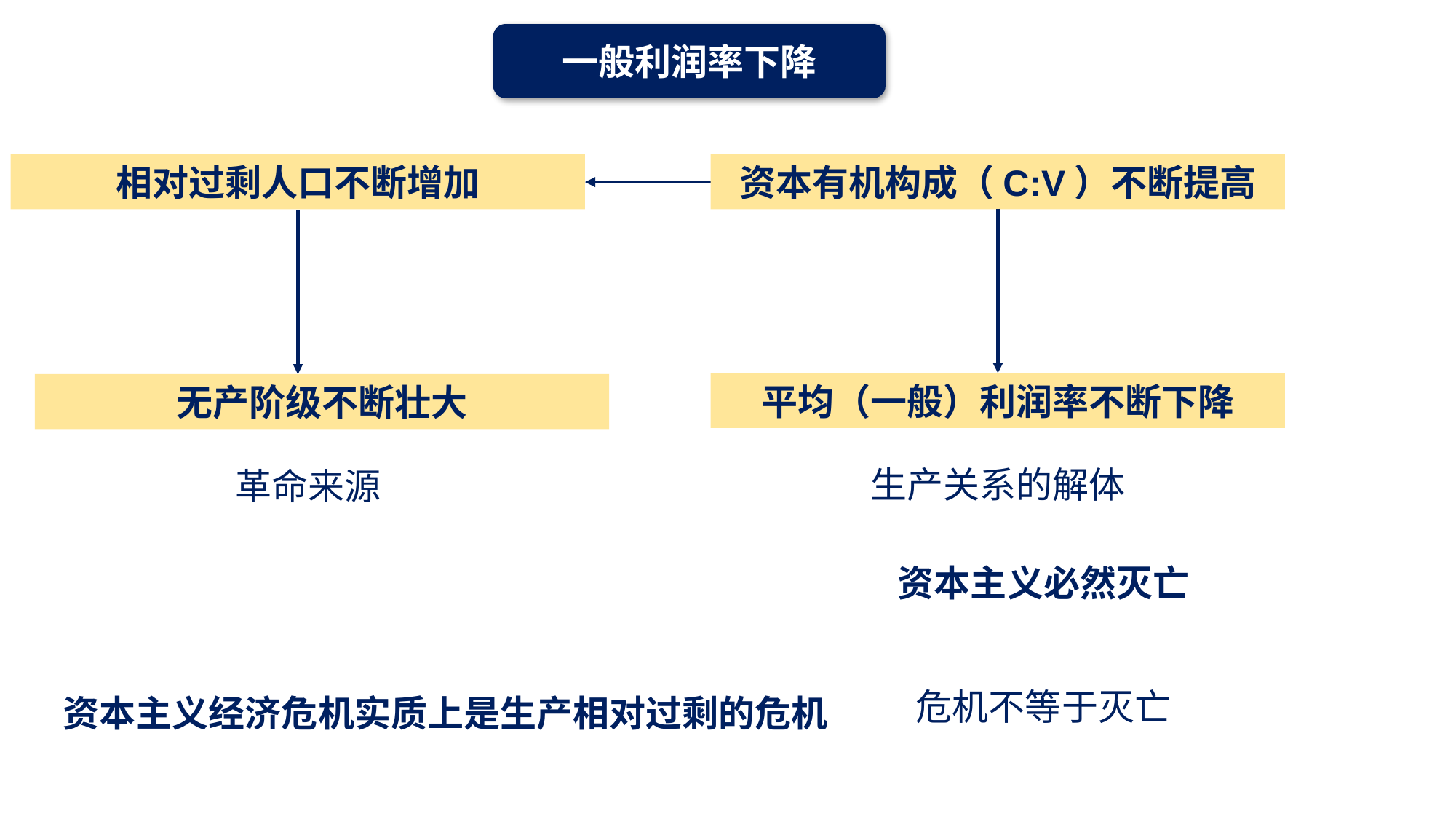

一般利润率下降
相对过剩人口不断增加
资本有机构成（C:V）不断提高
平均（一般）利润率不断下降
无产阶级不断壮大
生产关系的解体
革命来源
资本主义必然灭亡
资本主义经济危机实质上是生产相对过剩的危机
危机不等于灭亡